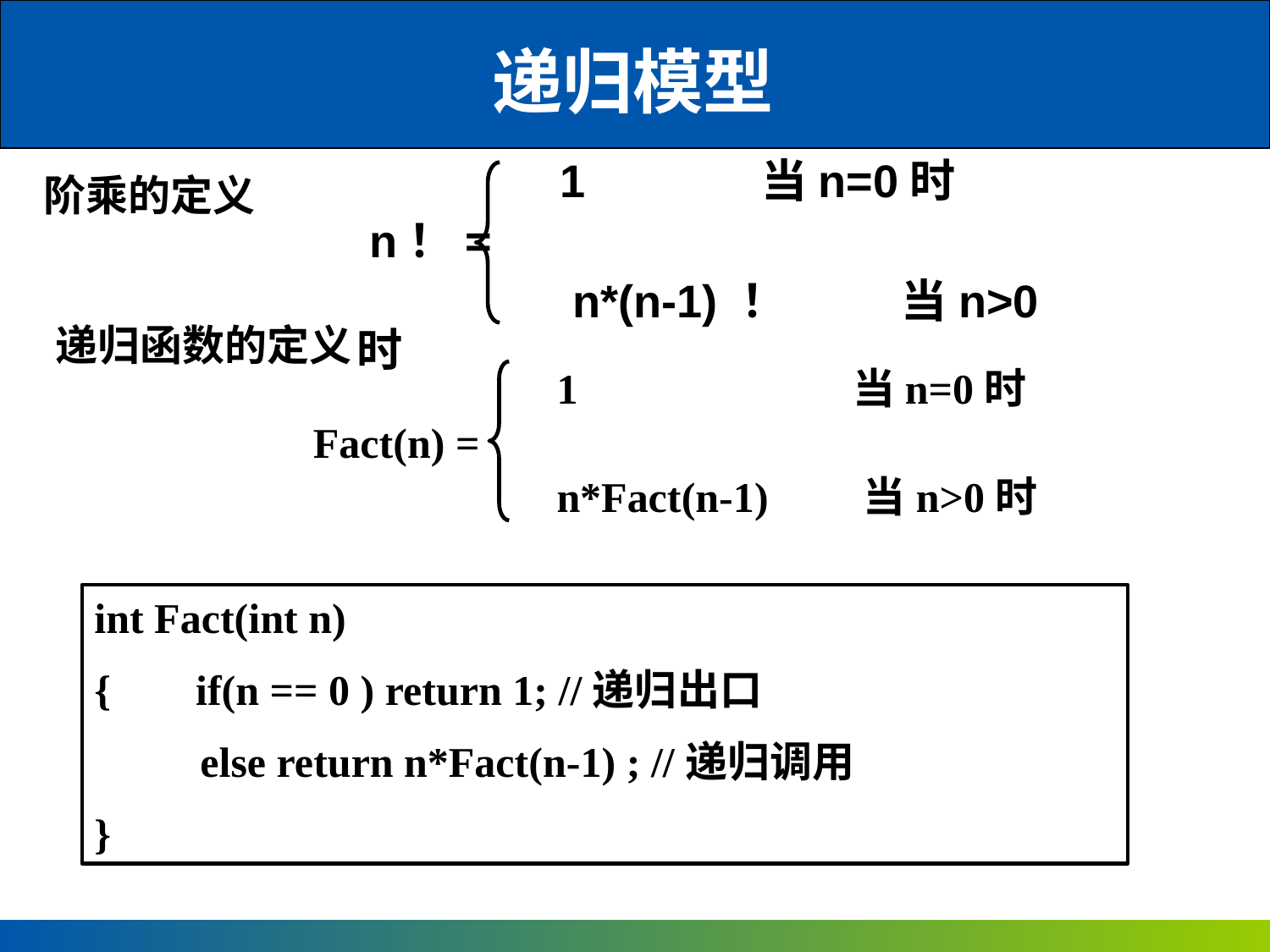

递归模型
                1             当n=0时
 n！=
                 n*(n-1) ！           当n>0时
阶乘的定义

递归函数的定义
                        1                         当n=0时
 Fact(n) =
                        n*Fact(n-1)        当n>0时

int Fact(int n)
{        if(n == 0 ) return 1; //递归出口
          else return n*Fact(n-1) ; //递归调用
}